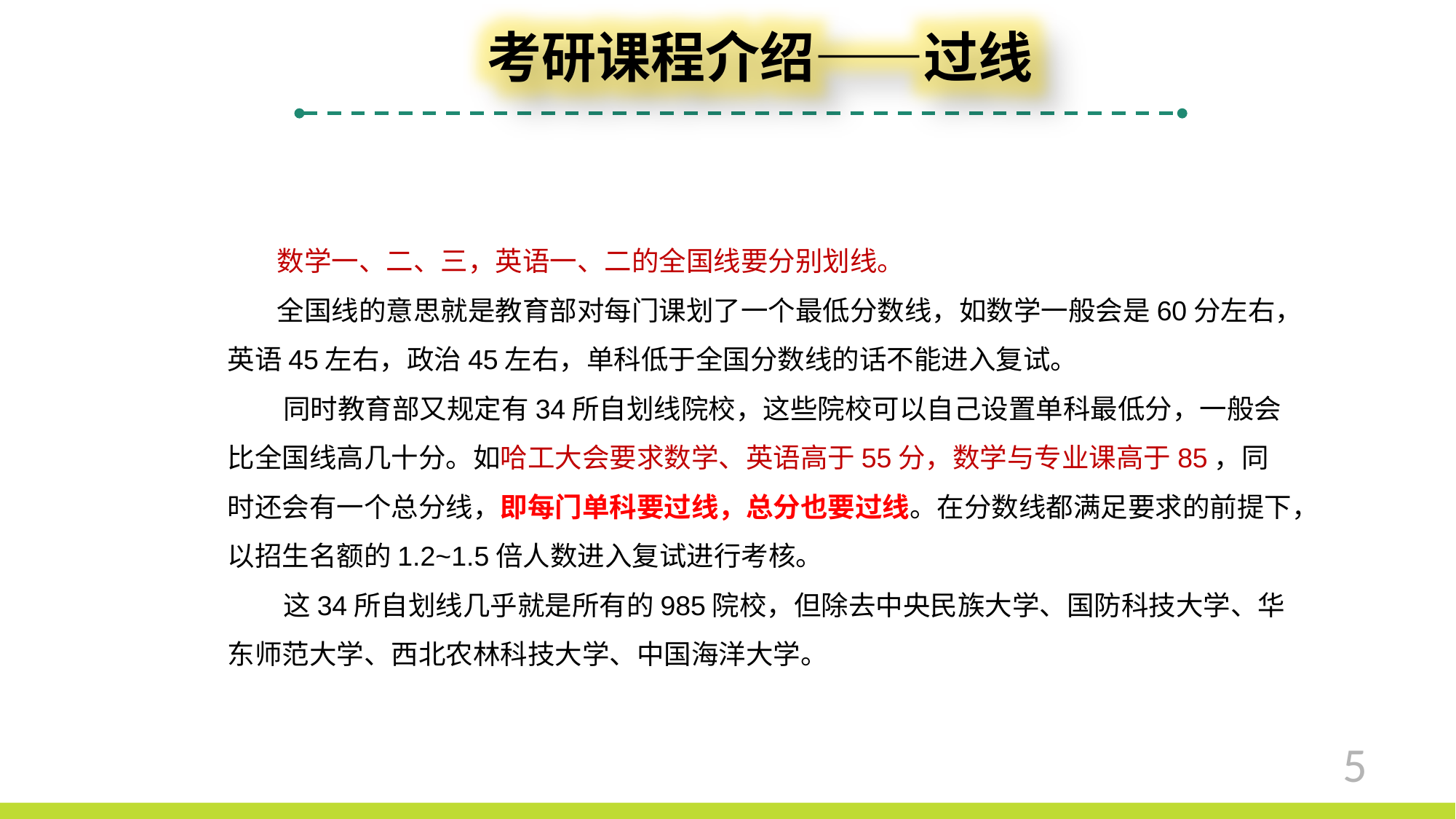

考研课程介绍——过线
       数学一、二、三，英语一、二的全国线要分别划线。
       全国线的意思就是教育部对每门课划了一个最低分数线，如数学一般会是60分左右，英语45左右，政治45左右，单科低于全国分数线的话不能进入复试。
        同时教育部又规定有34所自划线院校，这些院校可以自己设置单科最低分，一般会比全国线高几十分。如哈工大会要求数学、英语高于55分，数学与专业课高于85，同时还会有一个总分线，即每门单科要过线，总分也要过线。在分数线都满足要求的前提下，以招生名额的1.2~1.5倍人数进入复试进行考核。
        这34所自划线几乎就是所有的985院校，但除去中央民族大学、国防科技大学、华东师范大学、西北农林科技大学、中国海洋大学。
5